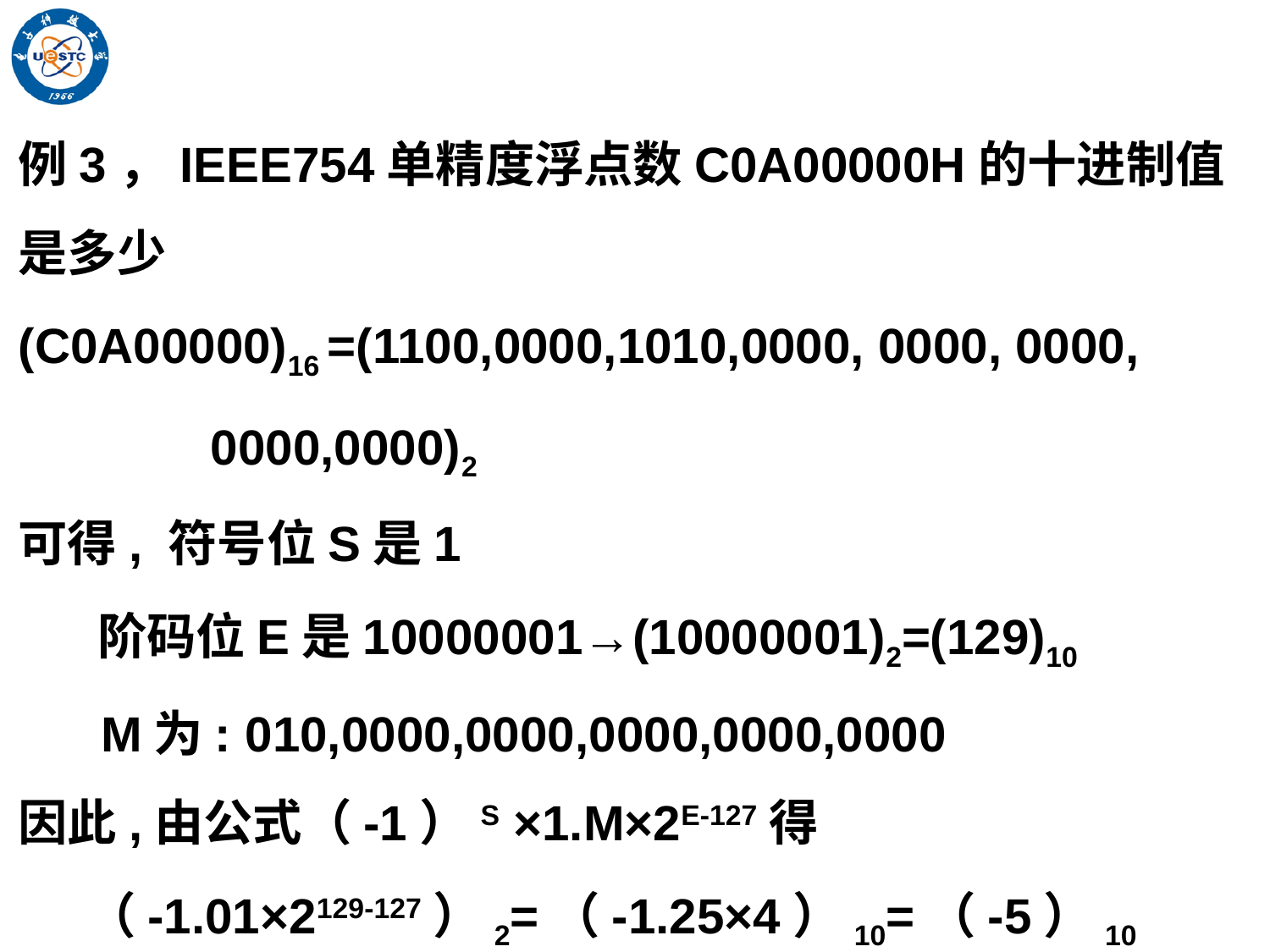

例3，IEEE754单精度浮点数C0A00000H的十进制值是多少
(C0A00000)16 =(1100,0000,1010,0000, 0000, 0000,
              0000,0000)2
可得, 符号位S是1
      阶码位E是10000001→(10000001)2=(129)10
      M为: 010,0000,0000,0000,0000,0000
因此,由公式（-1）S ×1.M×2E-127得
     （-1.01×2129-127）2=（-1.25×4）10=（-5）10